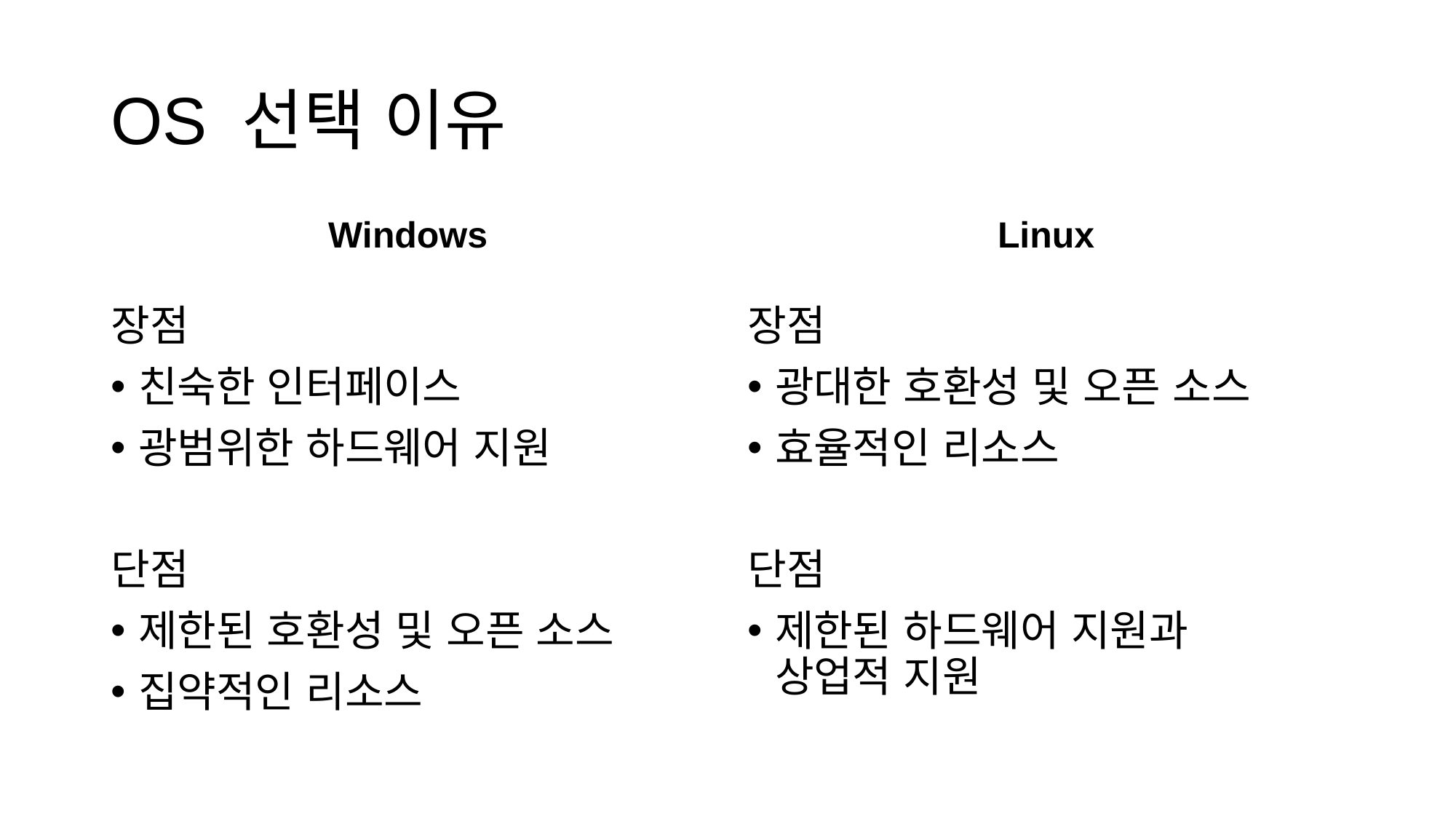

# OS 선택 이유
Windows
Linux
장점
친숙한 인터페이스
광범위한 하드웨어 지원

단점
제한된 호환성 및 오픈 소스
집약적인 리소스

장점
광대한 호환성 및 오픈 소스
효율적인 리소스

단점
제한된 하드웨어 지원과     상업적 지원